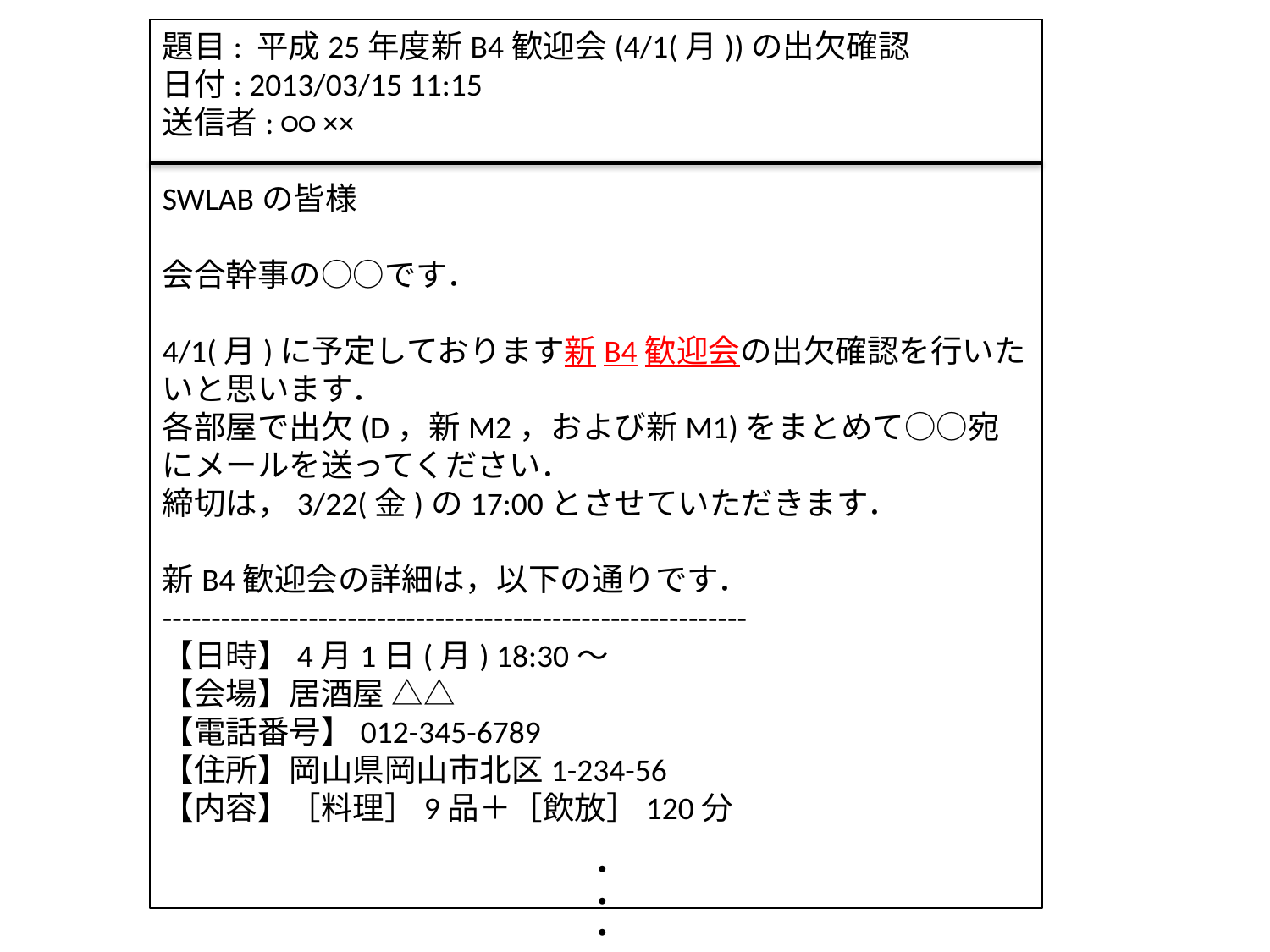

題目: 平成25年度新B4歓迎会(4/1(月))の出欠確認
日付: 2013/03/15 11:15
送信者: ○○ ××

SWLABの皆様

会合幹事の○○です．

4/1(月)に予定しております新B4歓迎会の出欠確認を行いたいと思います．
各部屋で出欠(D，新M2，および新M1)をまとめて○○宛にメールを送ってください．
締切は，3/22(金)の17:00とさせていただきます．

新B4歓迎会の詳細は，以下の通りです．
------------------------------------------------------------
【日時】4月1日(月) 18:30〜
【会場】居酒屋 △△
【電話番号】012-345-6789
【住所】岡山県岡山市北区1-234-56
【内容】［料理］9品＋［飲放］120分

・・・